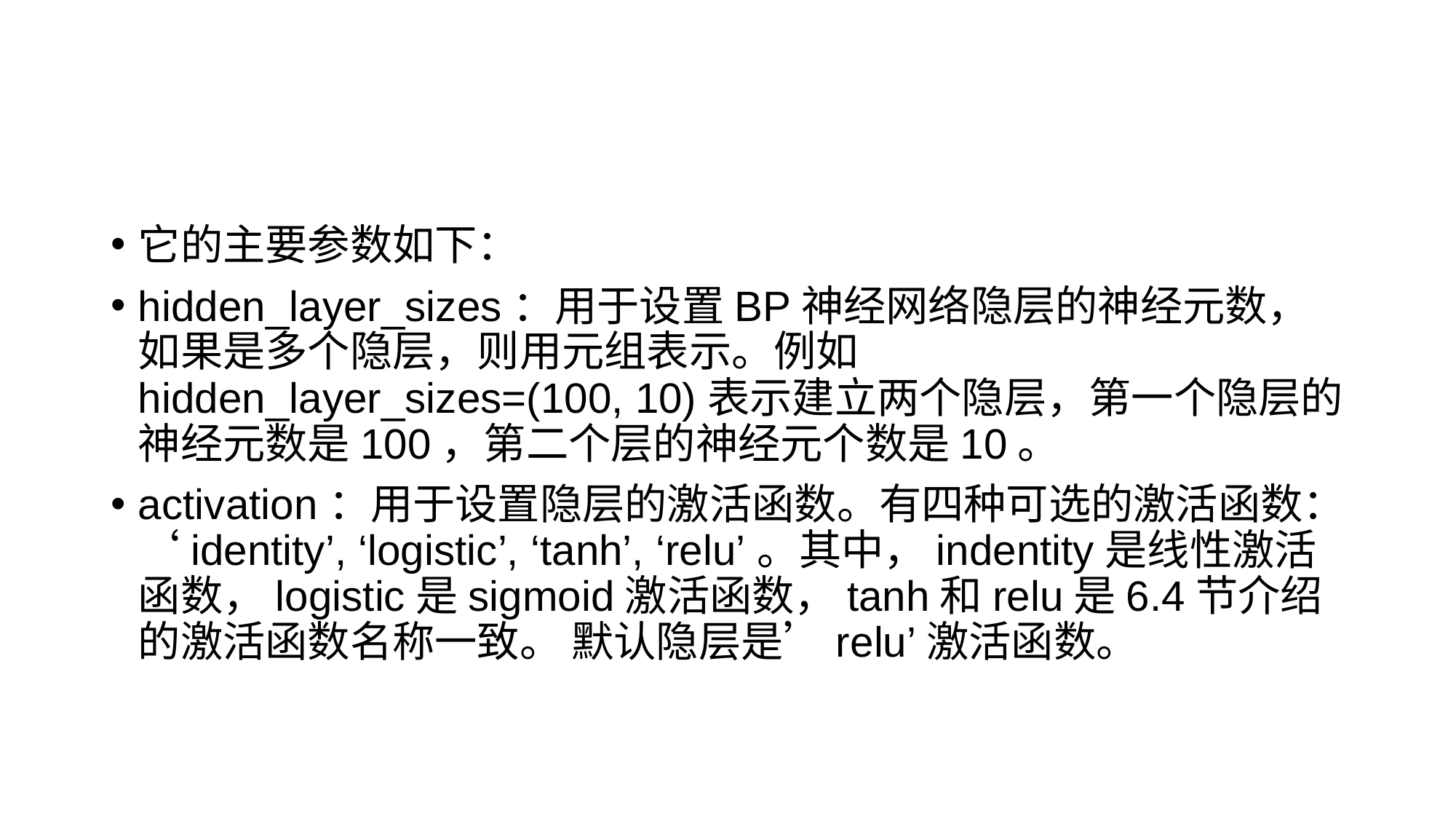

#
它的主要参数如下：
hidden_layer_sizes：用于设置BP神经网络隐层的神经元数，如果是多个隐层，则用元组表示。例如hidden_layer_sizes=(100, 10)表示建立两个隐层，第一个隐层的神经元数是100，第二个层的神经元个数是10。
activation：用于设置隐层的激活函数。有四种可选的激活函数：‘identity’, ‘logistic’, ‘tanh’, ‘relu’。其中，indentity是线性激活函数，logistic是sigmoid激活函数，tanh和relu是6.4节介绍的激活函数名称一致。 默认隐层是’relu’激活函数。